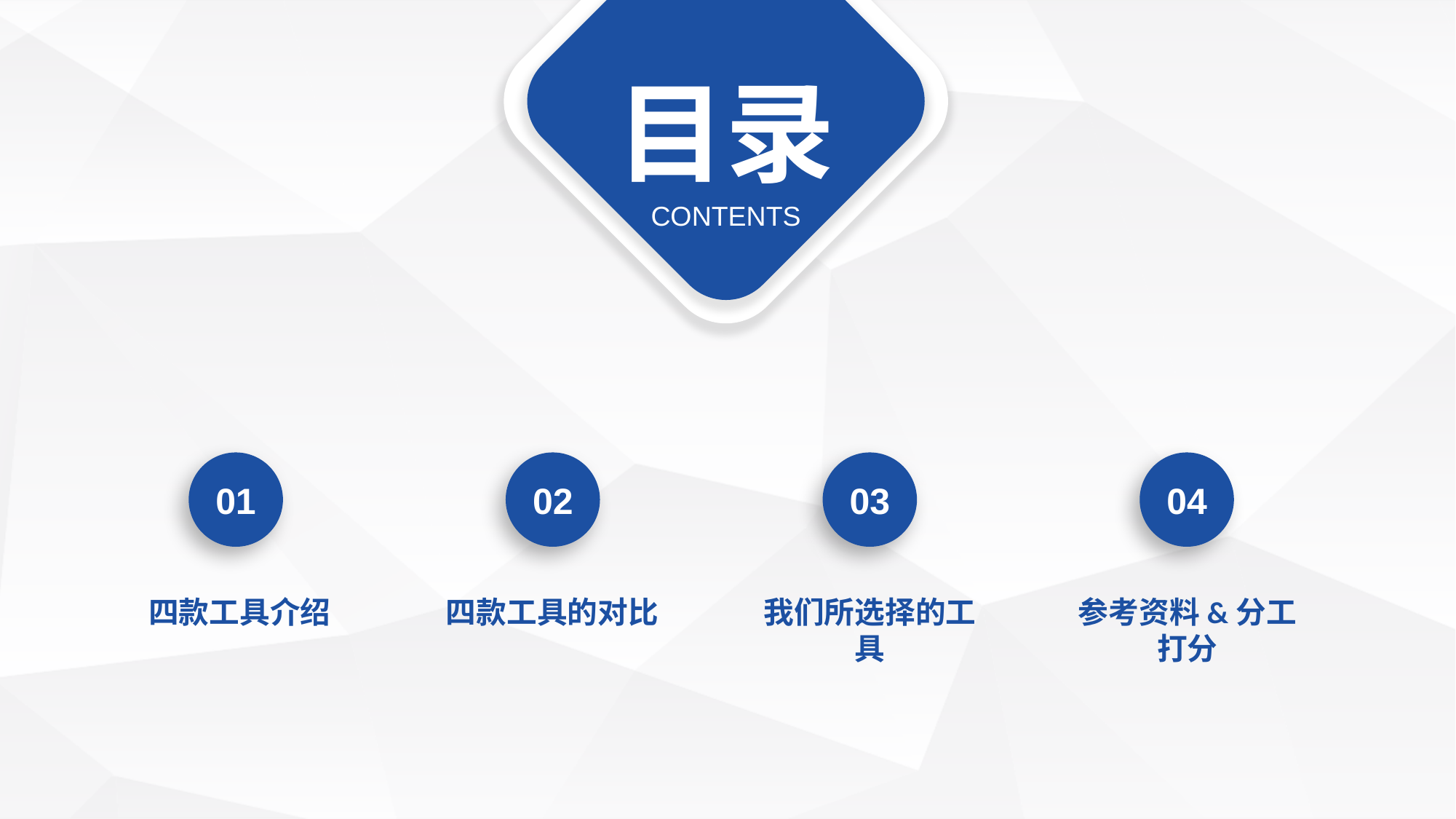

目录
CONTENTS
01
02
03
04
四款工具介绍
四款工具的对比
我们所选择的工具
参考资料&分工打分